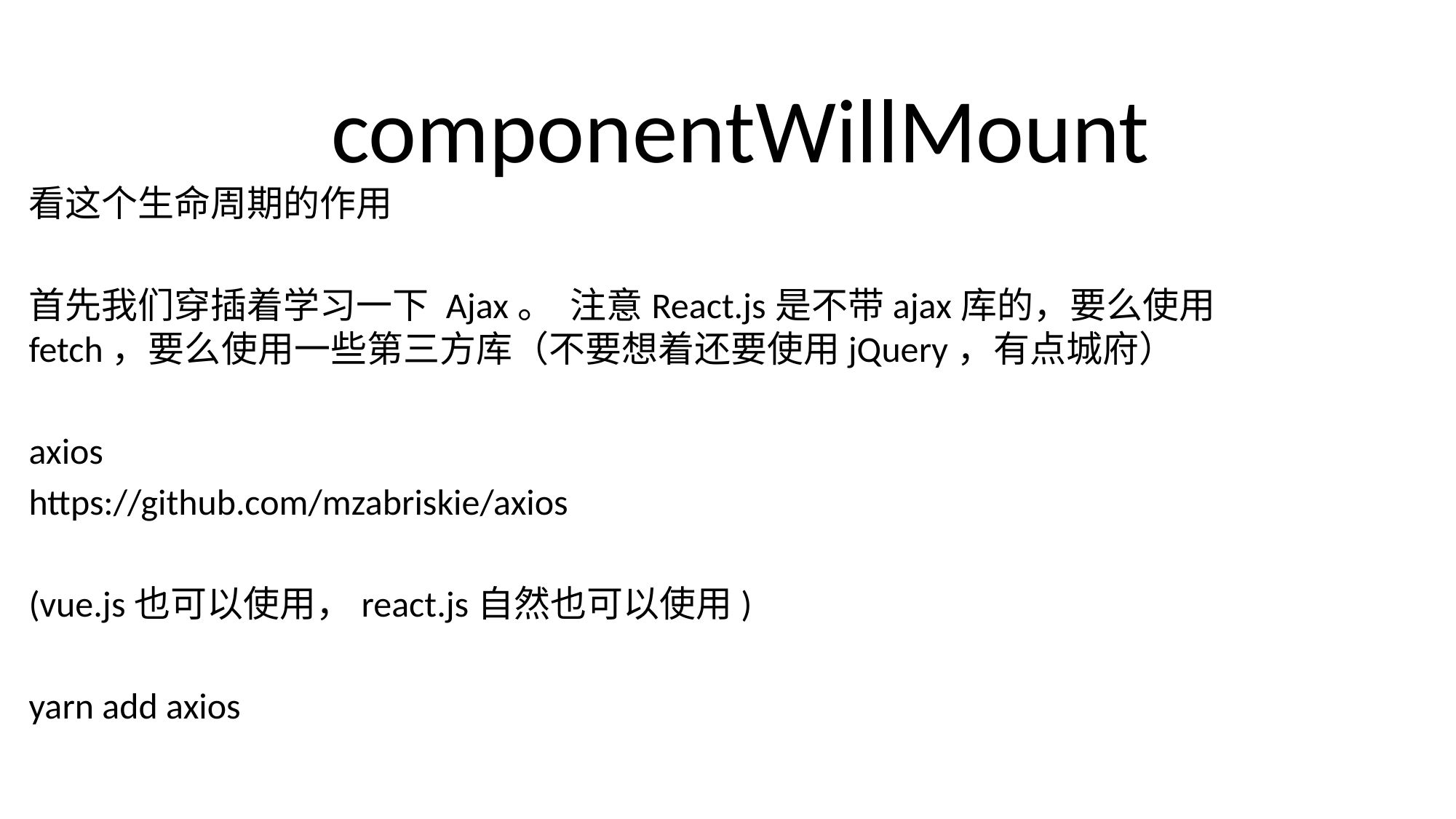

# componentWillMount
看这个生命周期的作用

首先我们穿插着学习一下 Ajax。  注意React.js是不带ajax库的，要么使用fetch，要么使用一些第三方库（不要想着还要使用jQuery，有点城府）

axios
https://github.com/mzabriskie/axios

(vue.js也可以使用，react.js自然也可以使用)

yarn add axios